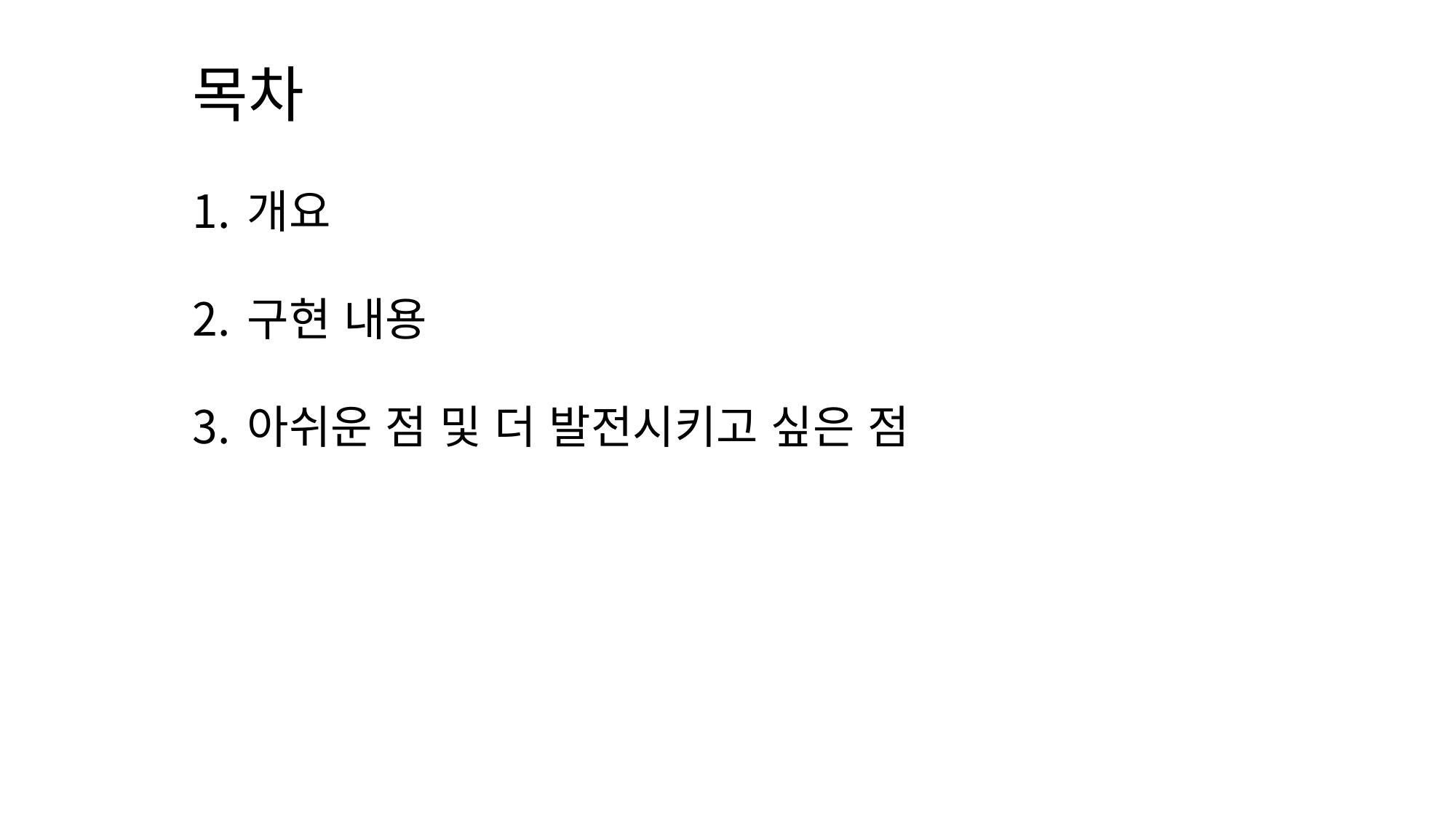

목차
개요
구현 내용
아쉬운 점 및 더 발전시키고 싶은 점